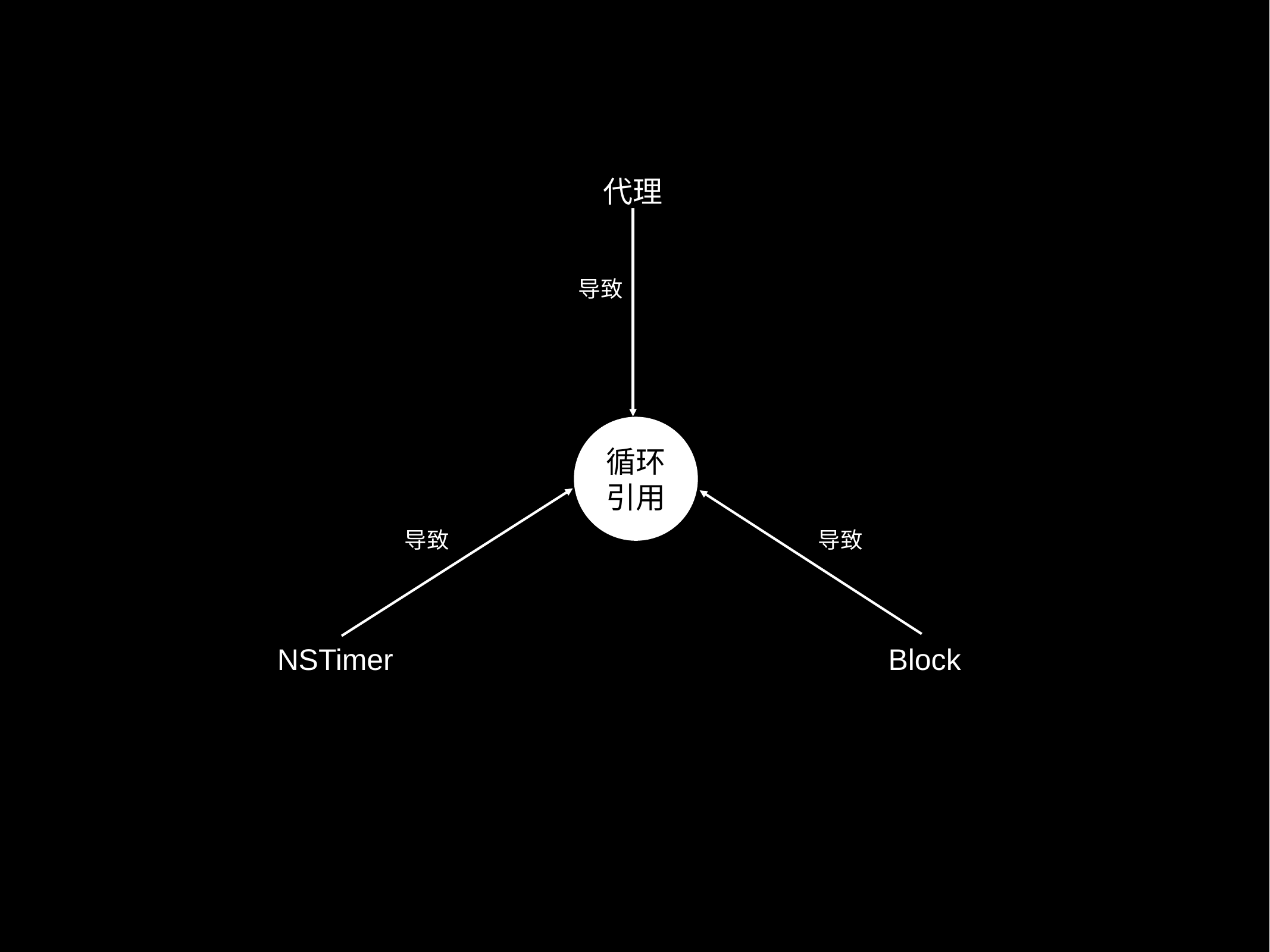

代理

导致
循环引用

导致
导致
NSTimer
Block